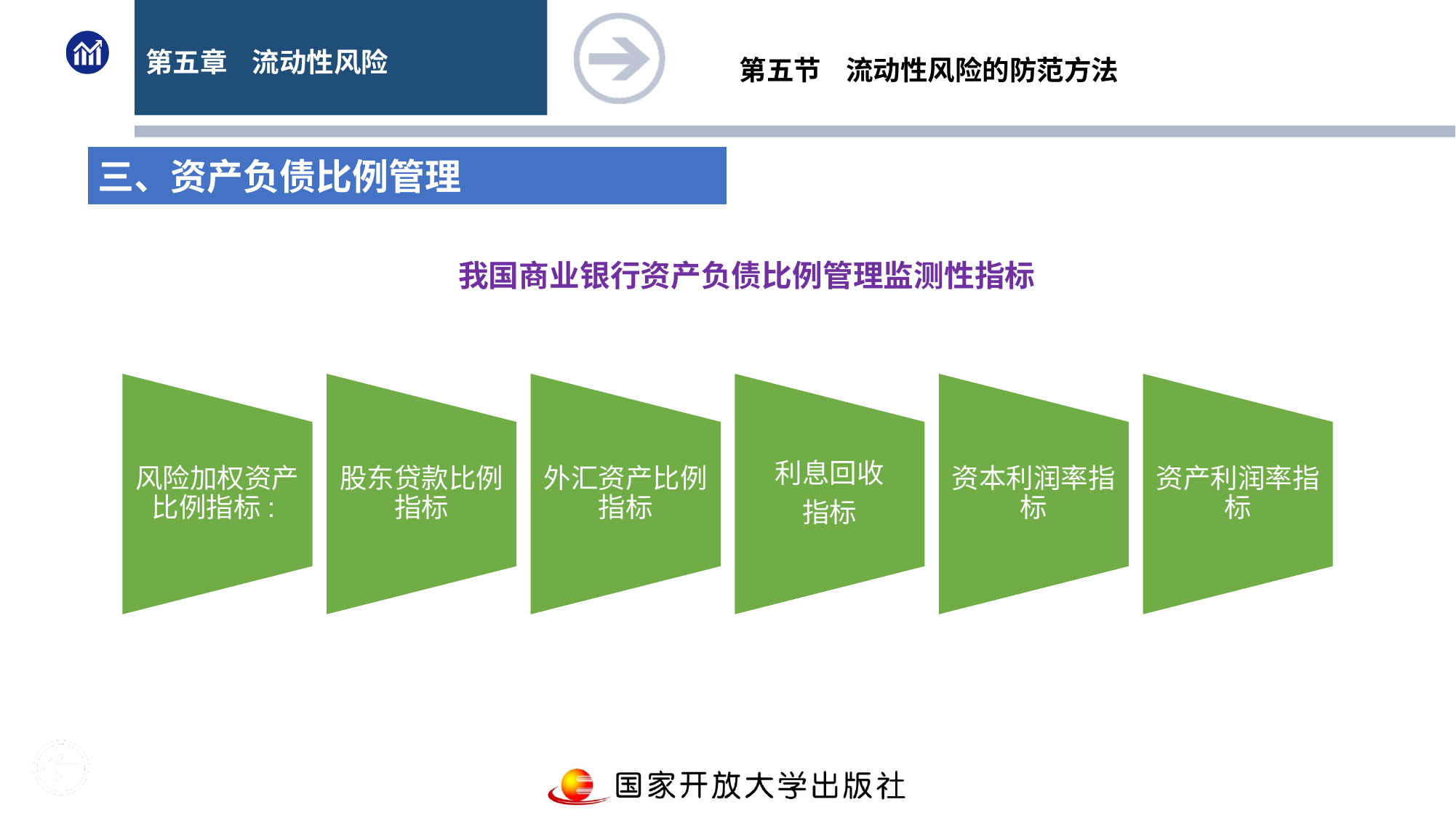

第五节    流动性风险的防范方法
第五章    流动性风险
三、资产负债比例管理
我国商业银行资产负债比例管理监测性指标
风险加权资产比例指标:
股东贷款比例指标
外汇资产比例指标
利息回收
指标
资本利润率指标
资产利润率指标